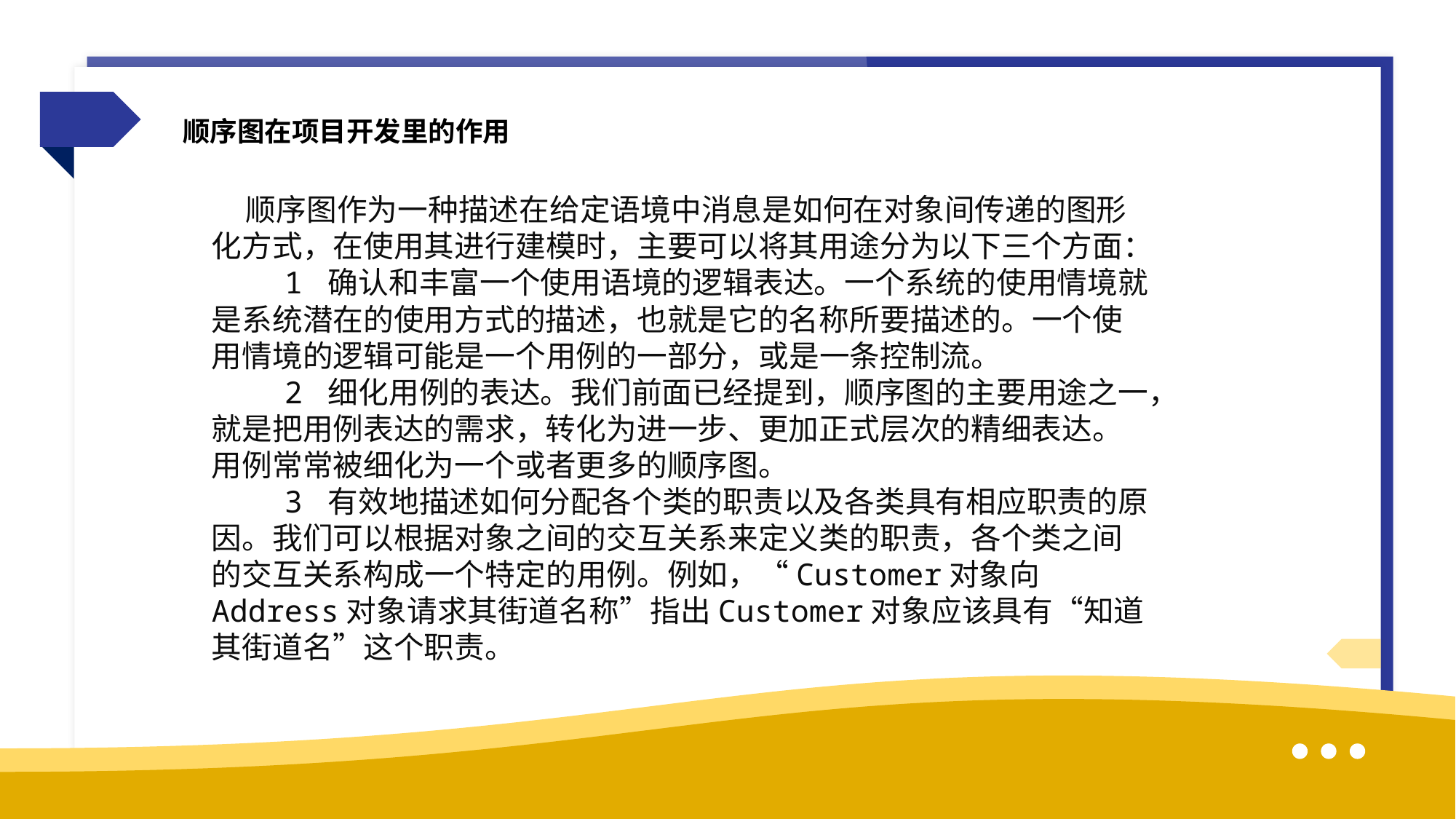

顺序图在项目开发里的作用
    顺序图作为一种描述在给定语境中消息是如何在对象间传递的图形化方式，在使用其进行建模时，主要可以将其用途分为以下三个方面：
    1 确认和丰富一个使用语境的逻辑表达。一个系统的使用情境就是系统潜在的使用方式的描述，也就是它的名称所要描述的。一个使用情境的逻辑可能是一个用例的一部分，或是一条控制流。
    2 细化用例的表达。我们前面已经提到，顺序图的主要用途之一，就是把用例表达的需求，转化为进一步、更加正式层次的精细表达。用例常常被细化为一个或者更多的顺序图。
    3 有效地描述如何分配各个类的职责以及各类具有相应职责的原因。我们可以根据对象之间的交互关系来定义类的职责，各个类之间的交互关系构成一个特定的用例。例如，“Customer对象向Address对象请求其街道名称”指出Customer对象应该具有“知道其街道名”这个职责。